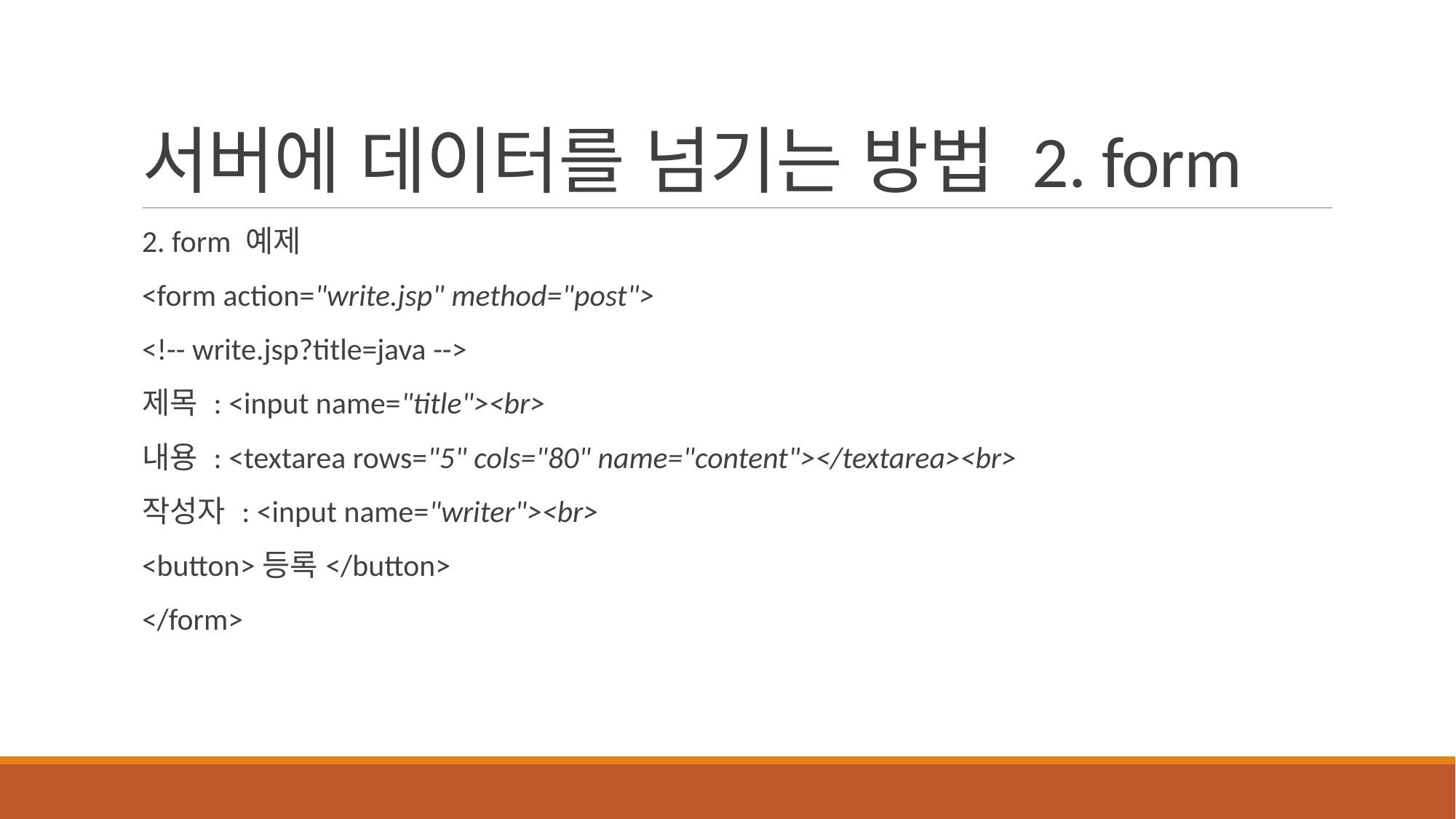

# 서버에 데이터를 넘기는 방법 2. form
2. form 예제
<form action="write.jsp" method="post">
<!-- write.jsp?title=java -->
제목 : <input name="title"><br>
내용 : <textarea rows="5" cols="80" name="content"></textarea><br>
작성자 : <input name="writer"><br>
<button>등록</button>
</form>